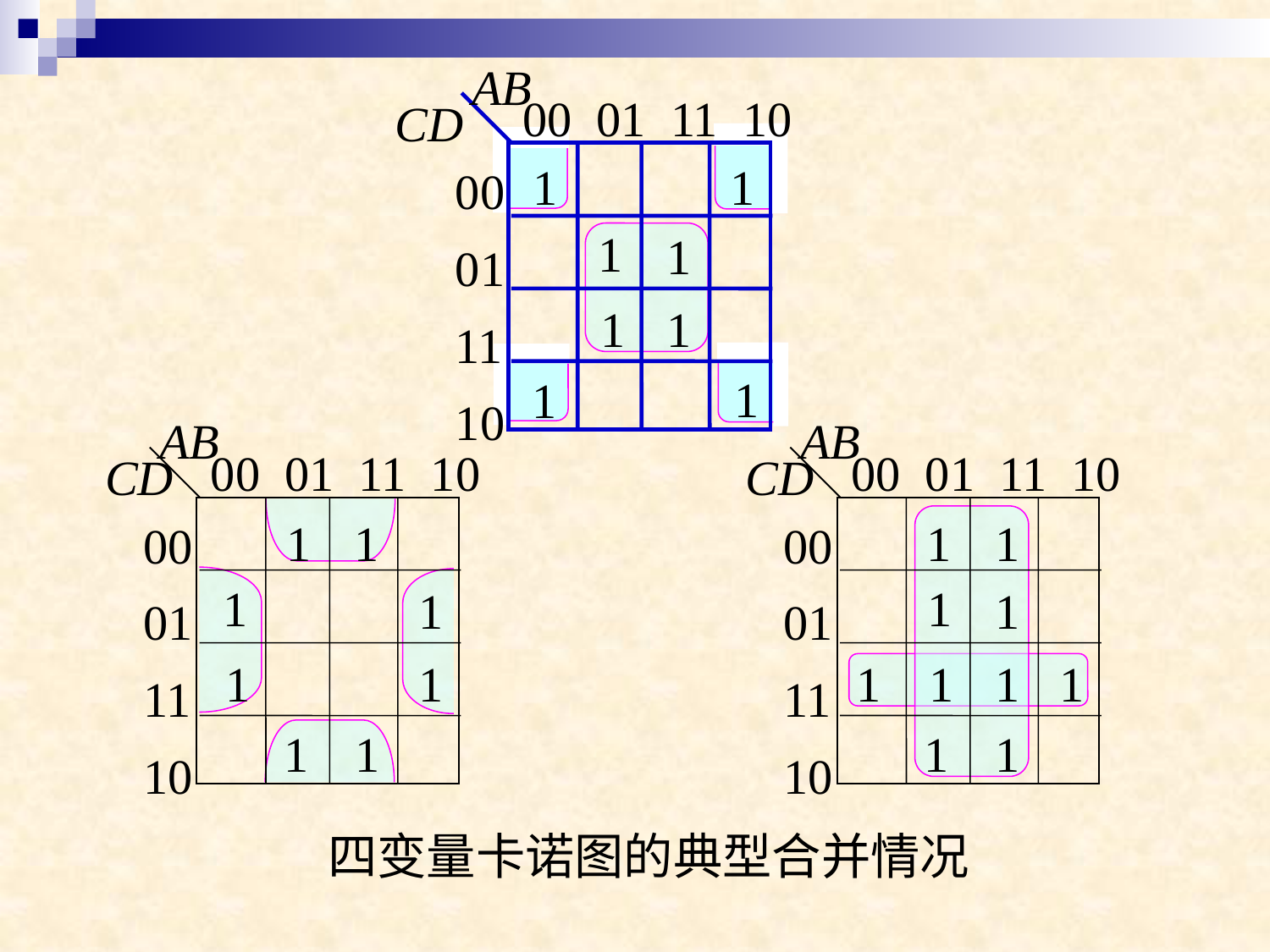

AB
00  01  11  10
CD

0001
11
10
1
1

1
1

1
1

1
1

AB
00  01  11  10
CD

0001
11
10
1
1

1
1

1
1

1
1
AB
00  01  11  10
CD

0001
11
10
1
1

1
1

1
1
1
1

1
1
四变量卡诺图的典型合并情况